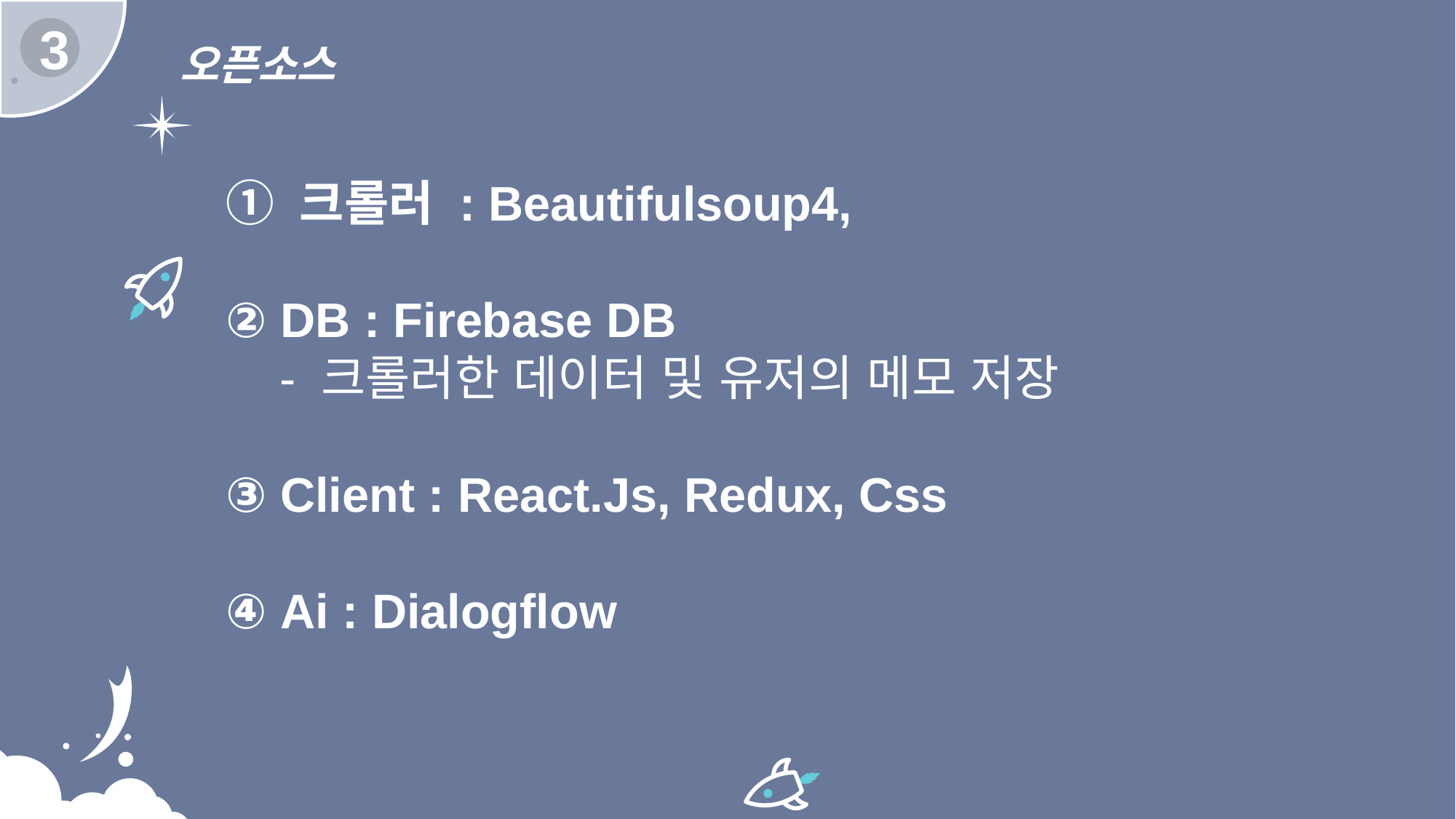

3

오픈소스

① 크롤러 : Beautifulsoup4,

② DB : Firebase DB
    - 크롤러한 데이터 및 유저의 메모 저장

③ Client : React.Js, Redux, Css

④ Ai : Dialogflow